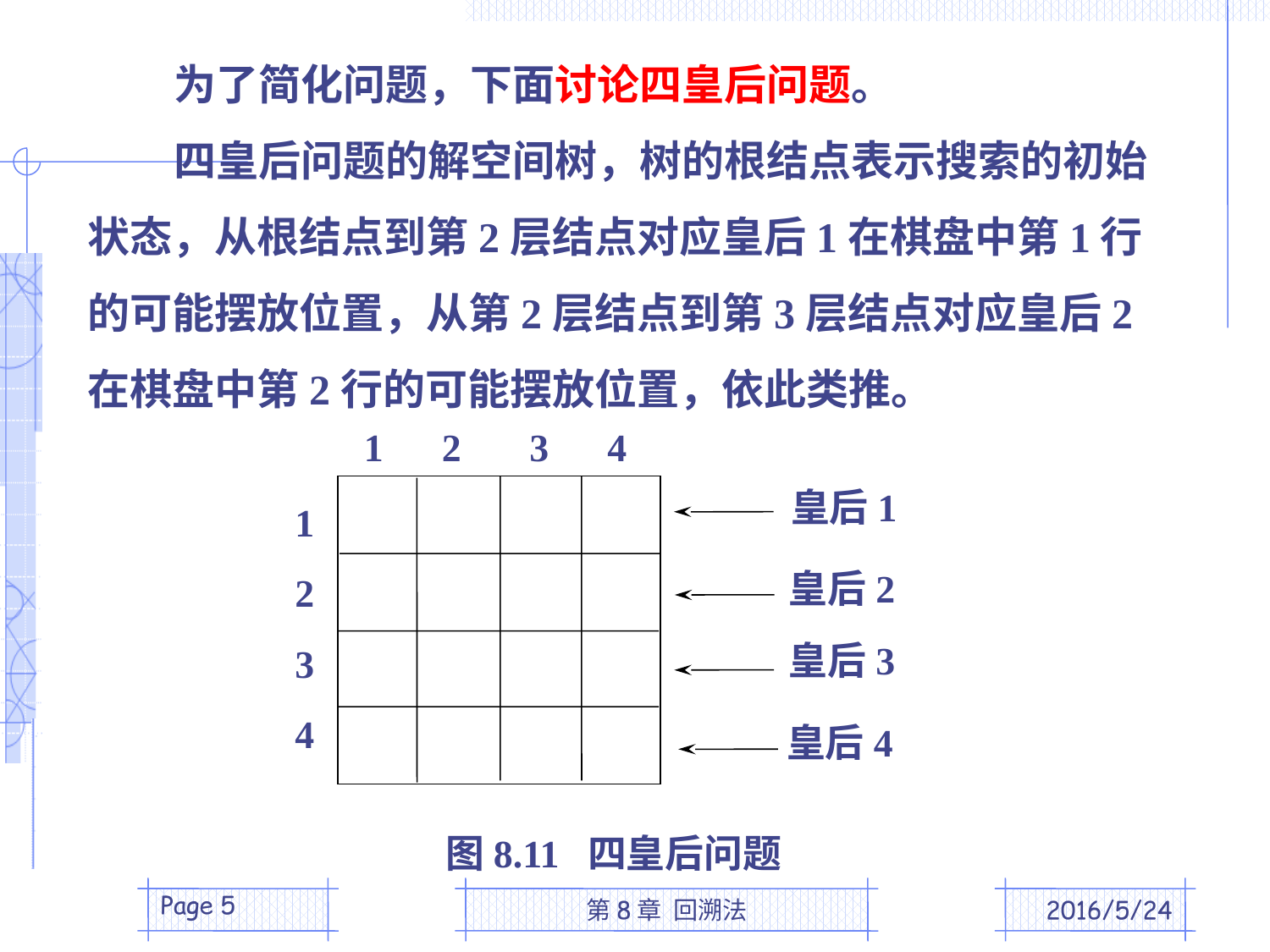

为了简化问题，下面讨论四皇后问题。
        四皇后问题的解空间树，树的根结点表示搜索的初始状态，从根结点到第2层结点对应皇后1在棋盘中第1行的可能摆放位置，从第2层结点到第3层结点对应皇后2在棋盘中第2行的可能摆放位置，依此类推。
1      2       3      4
1
2
3
4

皇后1

皇后2

皇后3

皇后4

图8.11  四皇后问题
Page 5
第8章  回溯法
2016/5/24